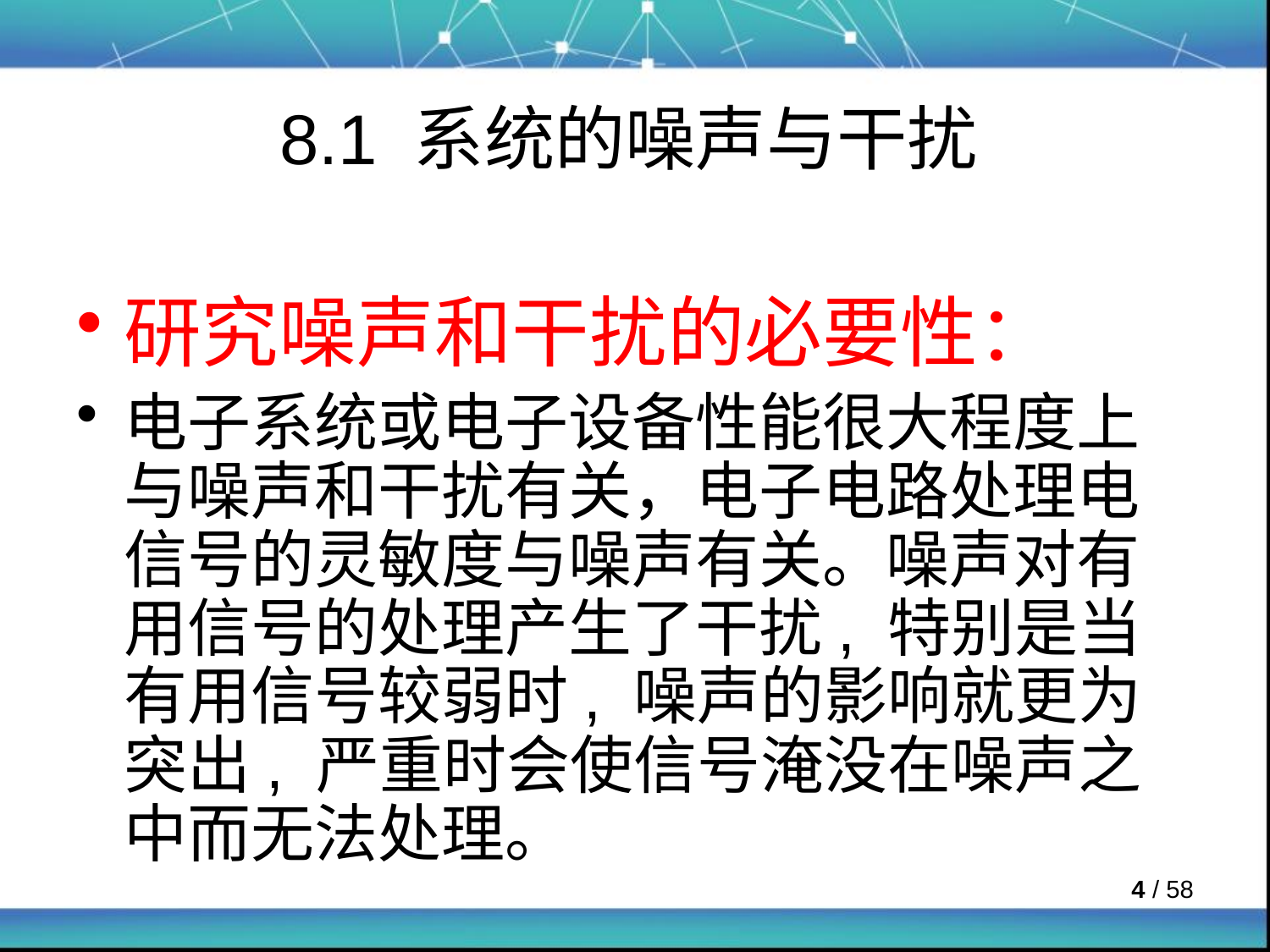

# 8.1 系统的噪声与干扰

研究噪声和干扰的必要性：
电子系统或电子设备性能很大程度上与噪声和干扰有关，电子电路处理电信号的灵敏度与噪声有关。噪声对有用信号的处理产生了干扰, 特别是当有用信号较弱时, 噪声的影响就更为突出, 严重时会使信号淹没在噪声之中而无法处理。
4 / 58